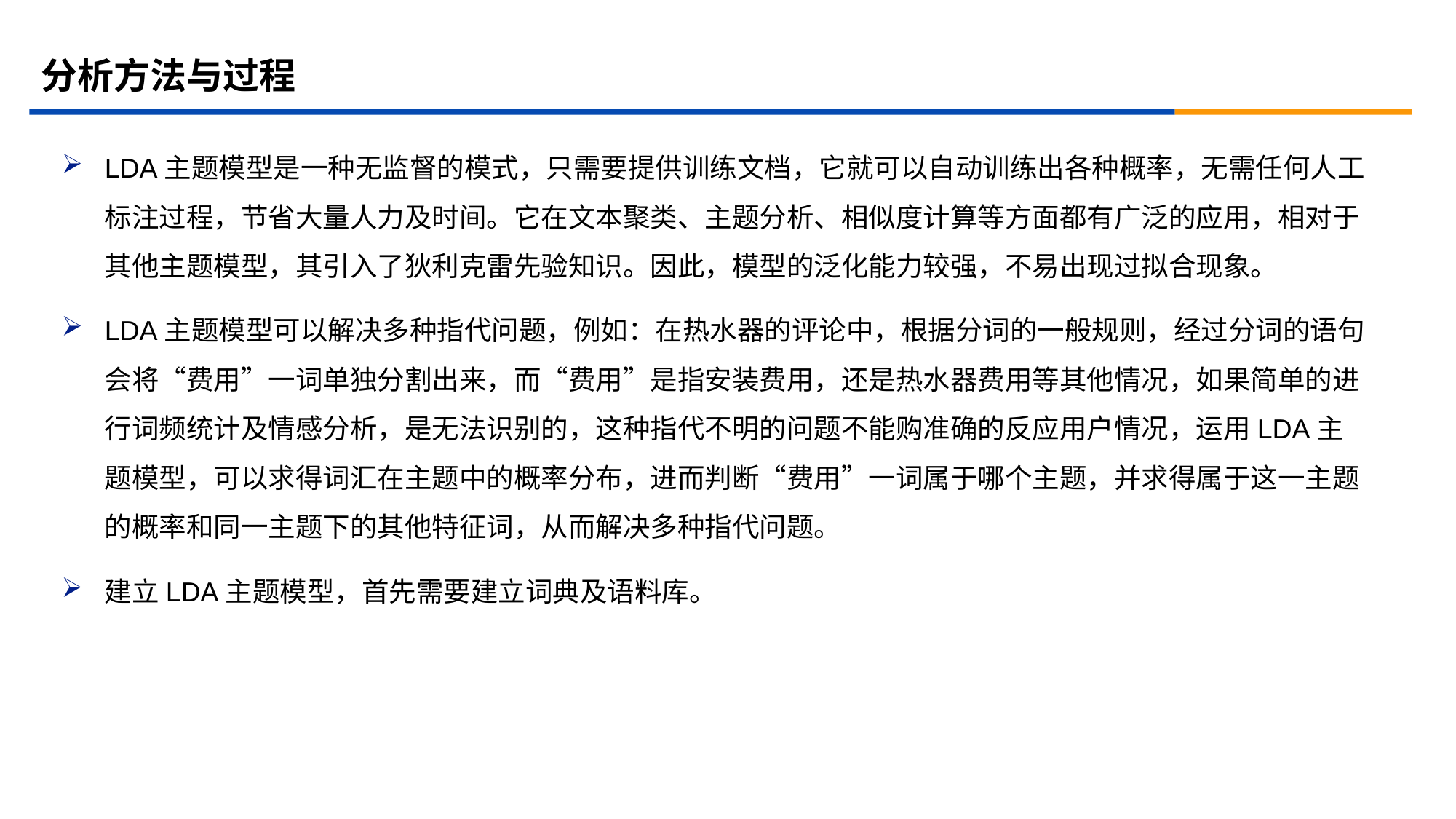

# 分析方法与过程
LDA主题模型是一种无监督的模式，只需要提供训练文档，它就可以自动训练出各种概率，无需任何人工标注过程，节省大量人力及时间。它在文本聚类、主题分析、相似度计算等方面都有广泛的应用，相对于其他主题模型，其引入了狄利克雷先验知识。因此，模型的泛化能力较强，不易出现过拟合现象。
LDA主题模型可以解决多种指代问题，例如：在热水器的评论中，根据分词的一般规则，经过分词的语句会将“费用”一词单独分割出来，而“费用”是指安装费用，还是热水器费用等其他情况，如果简单的进行词频统计及情感分析，是无法识别的，这种指代不明的问题不能购准确的反应用户情况，运用LDA主题模型，可以求得词汇在主题中的概率分布，进而判断“费用”一词属于哪个主题，并求得属于这一主题的概率和同一主题下的其他特征词，从而解决多种指代问题。
建立LDA主题模型，首先需要建立词典及语料库。